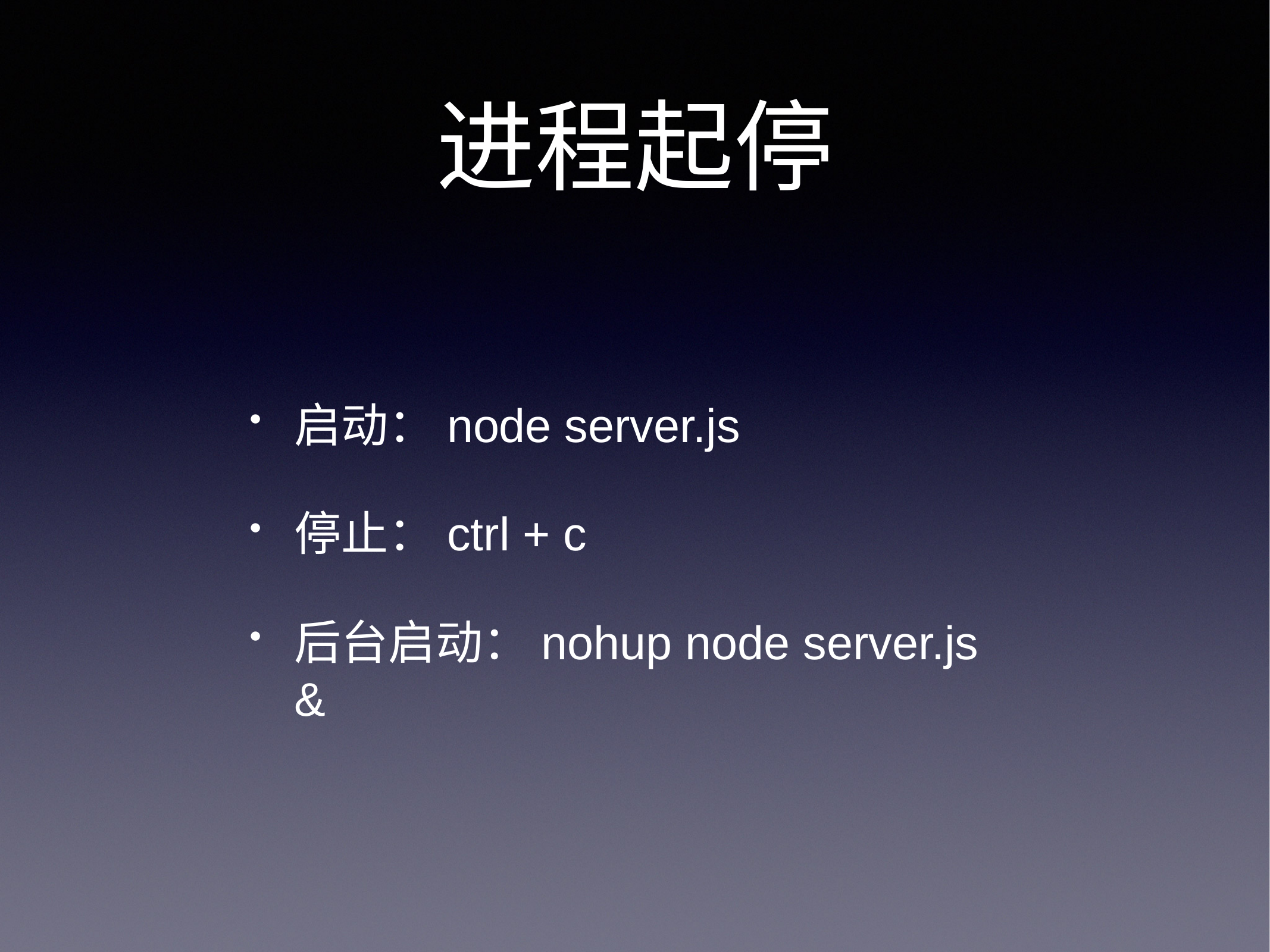

# 进程起停
启动：node server.js
停止：ctrl + c
后台启动：nohup node server.js &